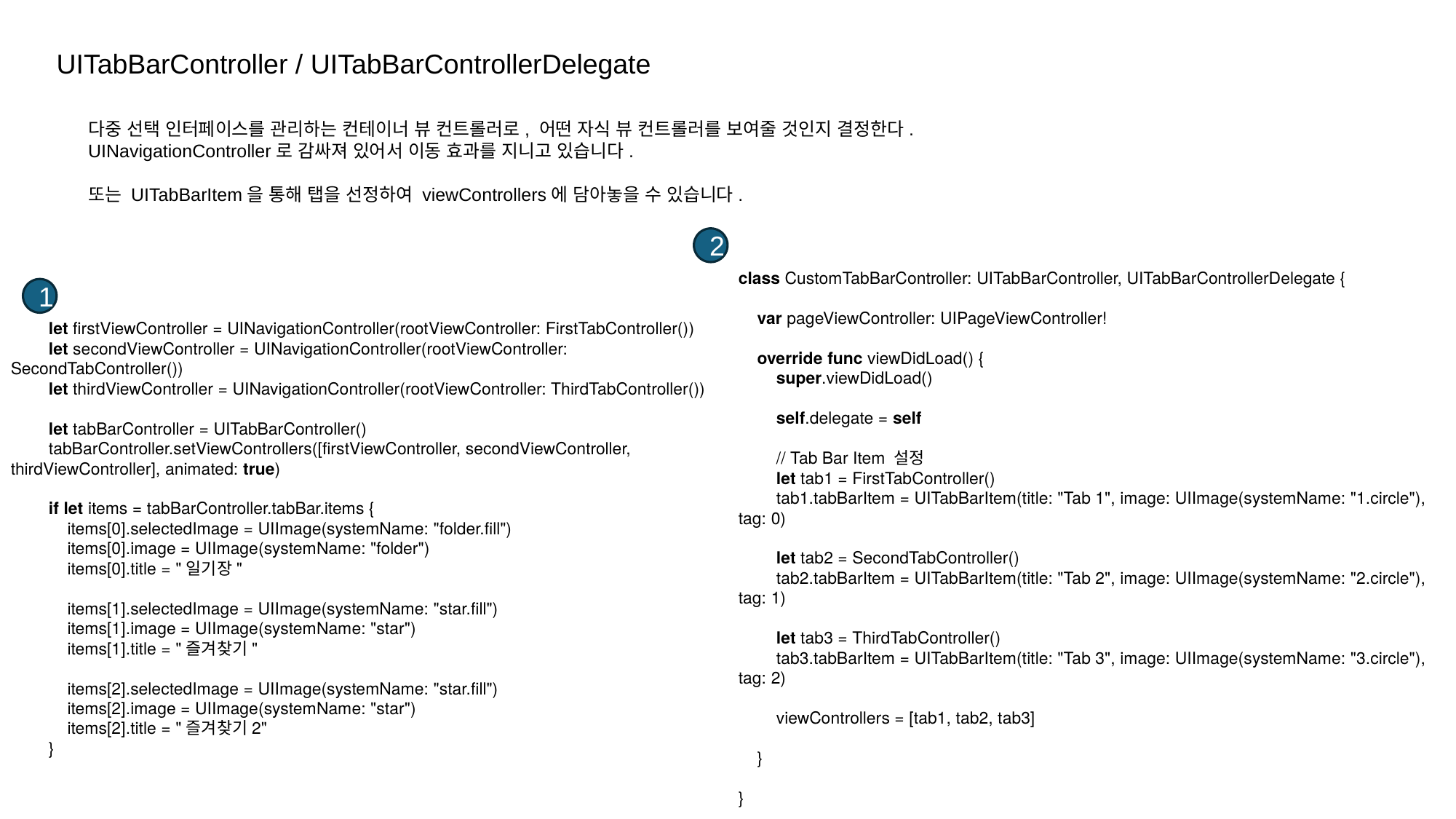

UITabBarController / UITabBarControllerDelegate
다중 선택 인터페이스를 관리하는 컨테이너 뷰 컨트롤러로, 어떤 자식 뷰 컨트롤러를 보여줄 것인지 결정한다.
UINavigationController로 감싸져 있어서 이동 효과를 지니고 있습니다.

또는 UITabBarItem을 통해 탭을 선정하여 viewControllers에 담아놓을 수 있습니다.
2
class CustomTabBarController: UITabBarController, UITabBarControllerDelegate {

    var pageViewController: UIPageViewController!

    override func viewDidLoad() {
        super.viewDidLoad()

        self.delegate = self

        // Tab Bar Item 설정
        let tab1 = FirstTabController()
        tab1.tabBarItem = UITabBarItem(title: "Tab 1", image: UIImage(systemName: "1.circle"), tag: 0)

        let tab2 = SecondTabController()
        tab2.tabBarItem = UITabBarItem(title: "Tab 2", image: UIImage(systemName: "2.circle"), tag: 1)

        let tab3 = ThirdTabController()
        tab3.tabBarItem = UITabBarItem(title: "Tab 3", image: UIImage(systemName: "3.circle"), tag: 2)

        viewControllers = [tab1, tab2, tab3]

    }

}
1
        let firstViewController = UINavigationController(rootViewController: FirstTabController())
        let secondViewController = UINavigationController(rootViewController: SecondTabController())
        let thirdViewController = UINavigationController(rootViewController: ThirdTabController())

        let tabBarController = UITabBarController()
        tabBarController.setViewControllers([firstViewController, secondViewController, thirdViewController], animated: true)

        if let items = tabBarController.tabBar.items {
            items[0].selectedImage = UIImage(systemName: "folder.fill")
            items[0].image = UIImage(systemName: "folder")
            items[0].title = "일기장"

            items[1].selectedImage = UIImage(systemName: "star.fill")
            items[1].image = UIImage(systemName: "star")
            items[1].title = "즐겨찾기"

            items[2].selectedImage = UIImage(systemName: "star.fill")
            items[2].image = UIImage(systemName: "star")
            items[2].title = "즐겨찾기2"
        }